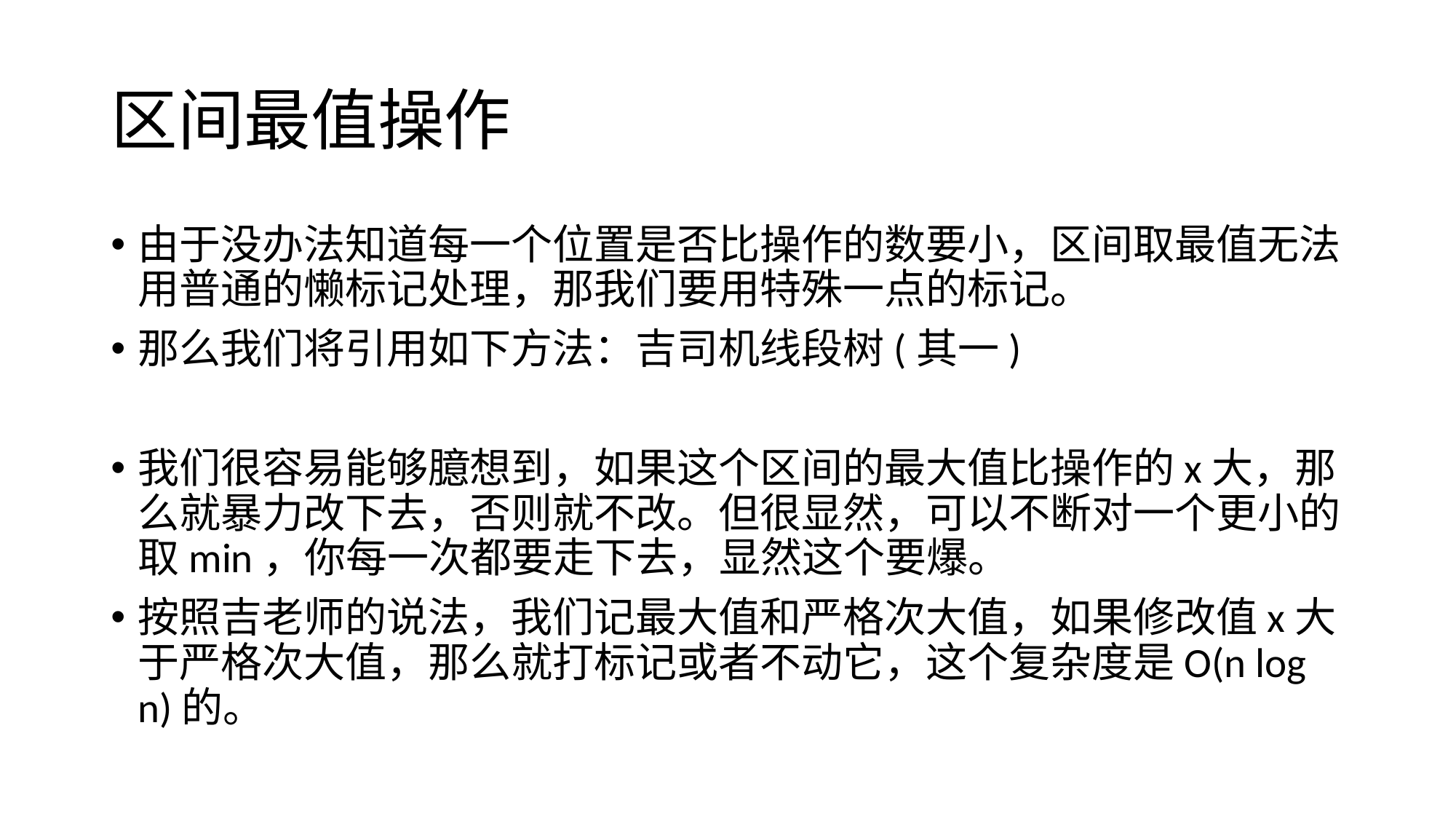

# 区间最值操作
由于没办法知道每一个位置是否比操作的数要小，区间取最值无法用普通的懒标记处理，那我们要用特殊一点的标记。
那么我们将引用如下方法：吉司机线段树(其一)

我们很容易能够臆想到，如果这个区间的最大值比操作的x大，那么就暴力改下去，否则就不改。但很显然，可以不断对一个更小的取min，你每一次都要走下去，显然这个要爆。
按照吉老师的说法，我们记最大值和严格次大值，如果修改值x大于严格次大值，那么就打标记或者不动它，这个复杂度是O(n log n)的。